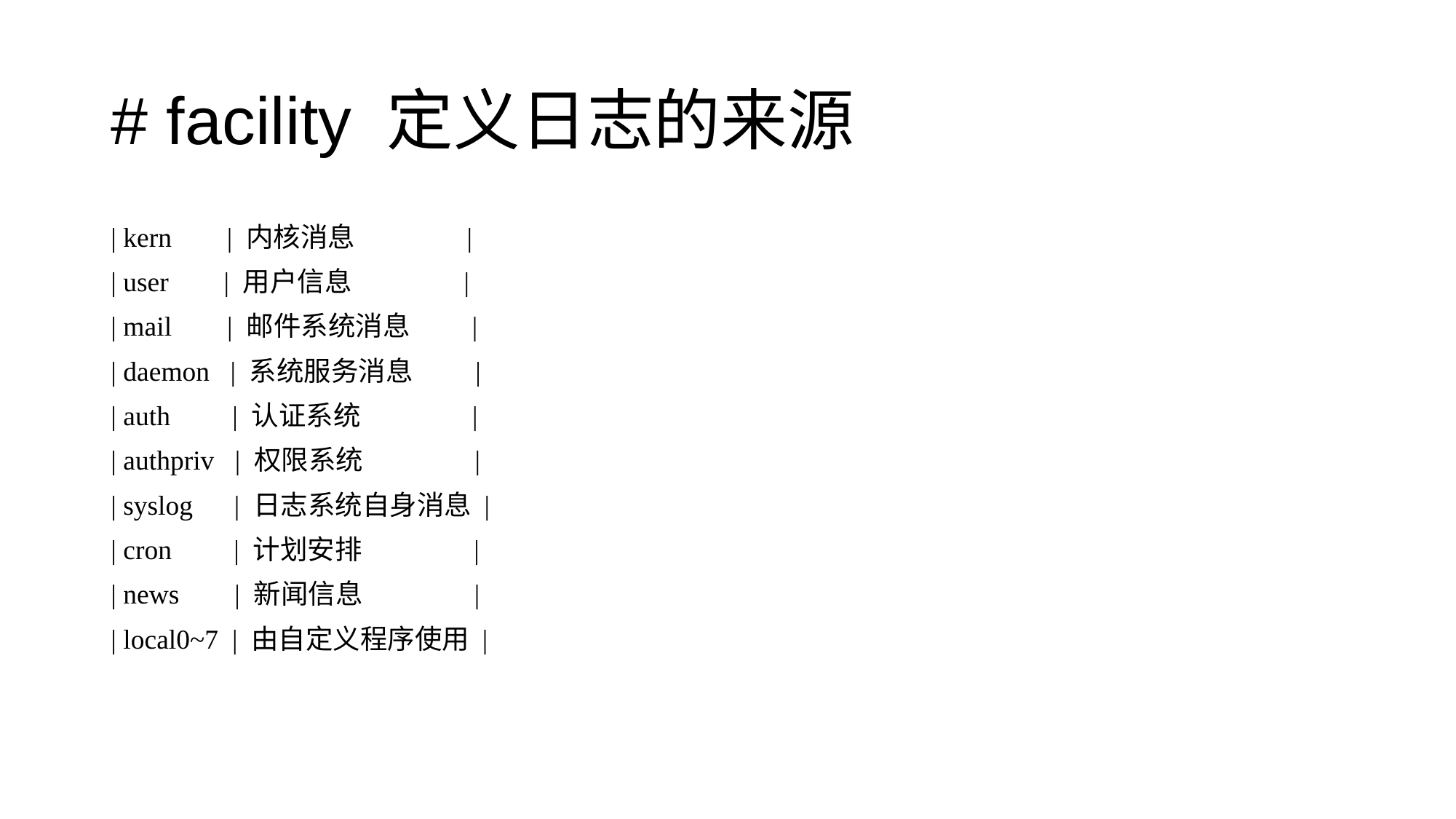

# # facility 定义日志的来源
| kern        | 内核消息                 |
| user        | 用户信息                 |
| mail        | 邮件系统消息         |
| daemon   | 系统服务消息         |
| auth         | 认证系统                 |
| authpriv   | 权限系统                 |
| syslog      | 日志系统自身消息 |
| cron         | 计划安排                 |
| news        | 新闻信息                 |
| local0~7  | 由自定义程序使用 |